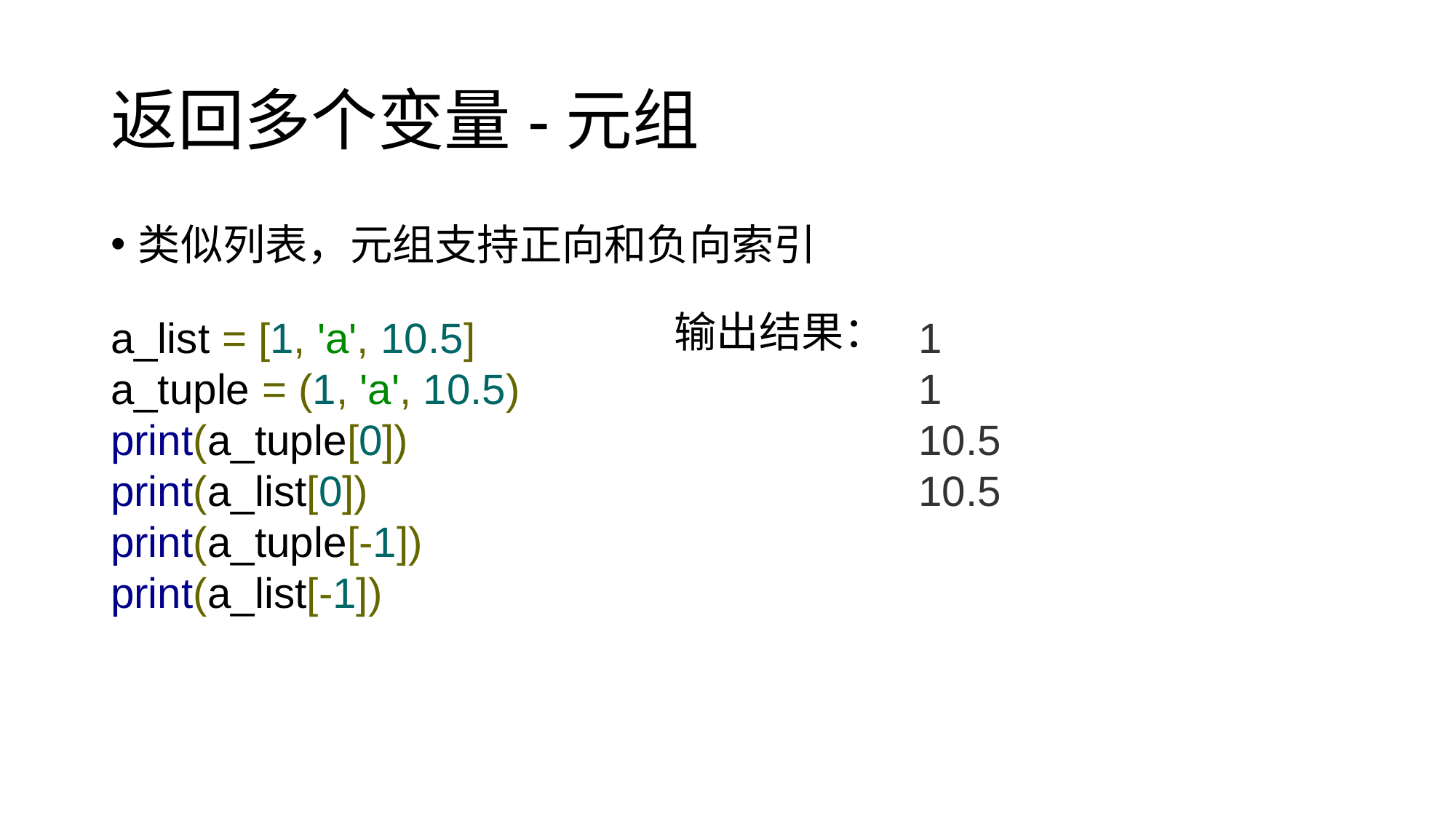

# 返回多个变量-元组
类似列表，元组支持正向和负向索引
a_list = [1, 'a', 10.5]
a_tuple = (1, 'a', 10.5)
print(a_tuple[0])
print(a_list[0])
print(a_tuple[-1])
print(a_list[-1])
输出结果：
1
1
10.5
10.5